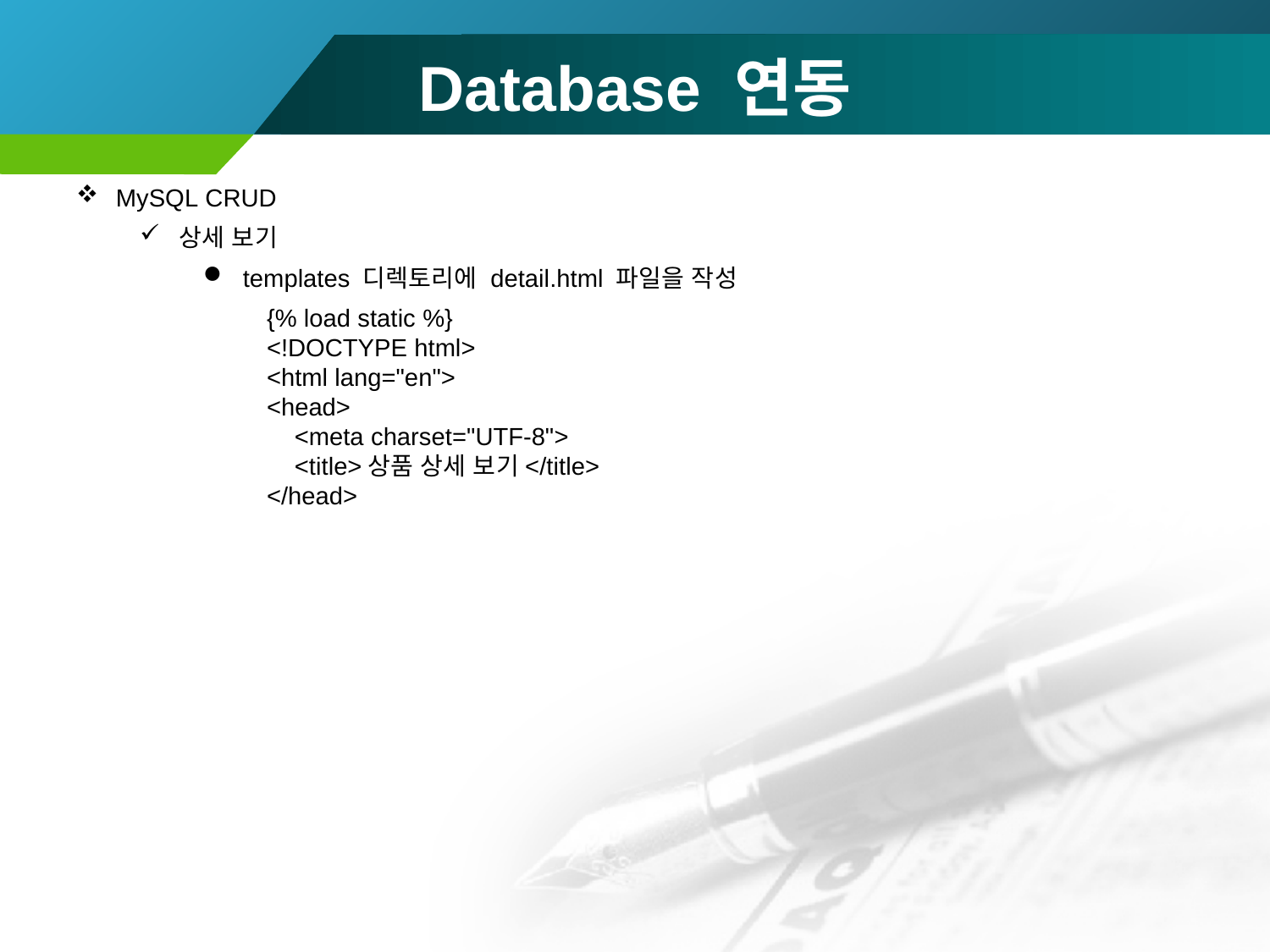

# Database 연동
MySQL CRUD
상세 보기
templates 디렉토리에 detail.html 파일을 작성
{% load static %}
<!DOCTYPE html>
<html lang="en">
<head>
    <meta charset="UTF-8">
    <title>상품 상세 보기</title>
</head>